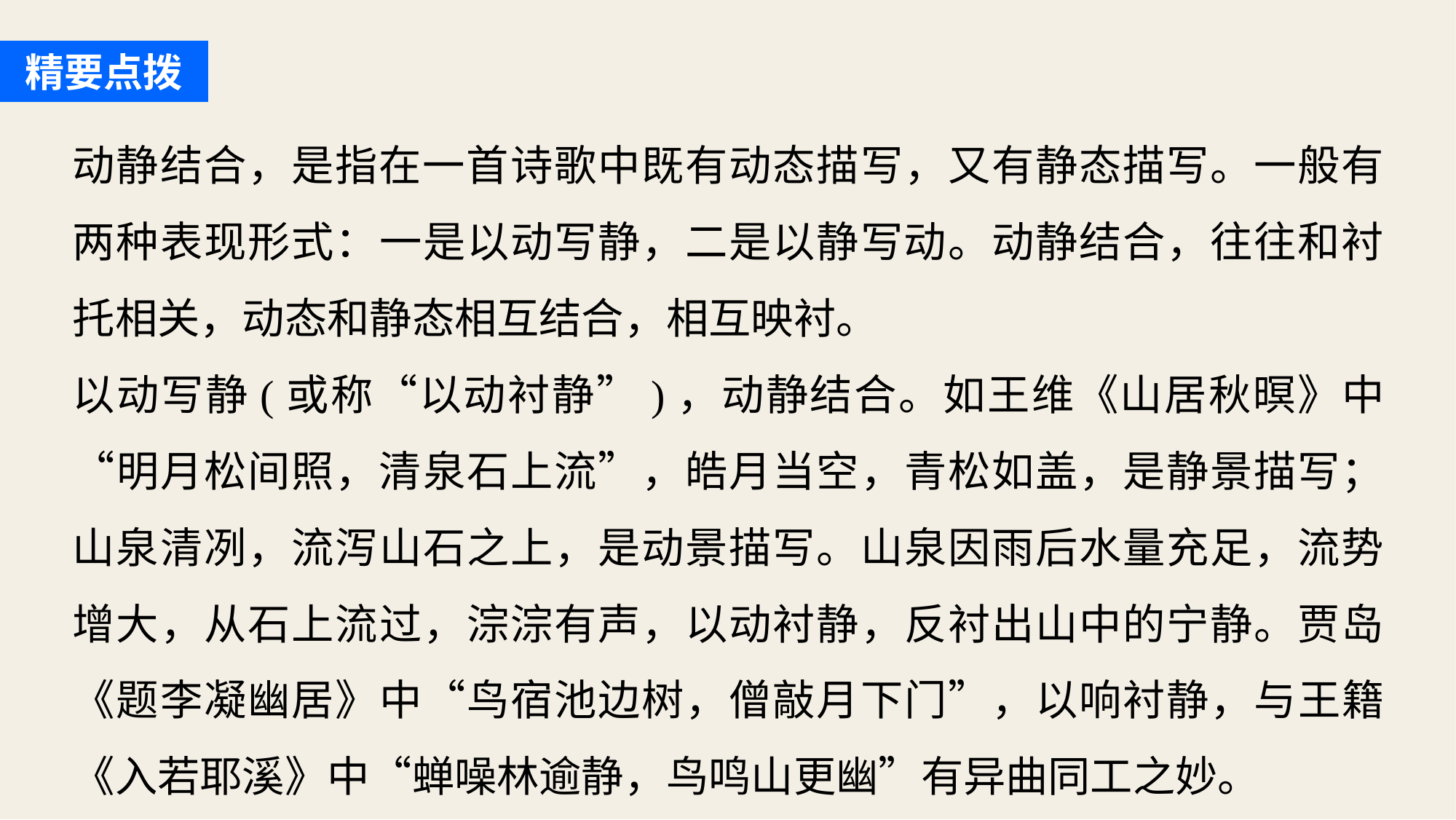

精要点拨
动静结合，是指在一首诗歌中既有动态描写，又有静态描写。一般有两种表现形式：一是以动写静，二是以静写动。动静结合，往往和衬托相关，动态和静态相互结合，相互映衬。
以动写静(或称“以动衬静”)，动静结合。如王维《山居秋暝》中“明月松间照，清泉石上流”，皓月当空，青松如盖，是静景描写；山泉清冽，流泻山石之上，是动景描写。山泉因雨后水量充足，流势增大，从石上流过，淙淙有声，以动衬静，反衬出山中的宁静。贾岛《题李凝幽居》中“鸟宿池边树，僧敲月下门”，以响衬静，与王籍《入若耶溪》中“蝉噪林逾静，鸟鸣山更幽”有异曲同工之妙。